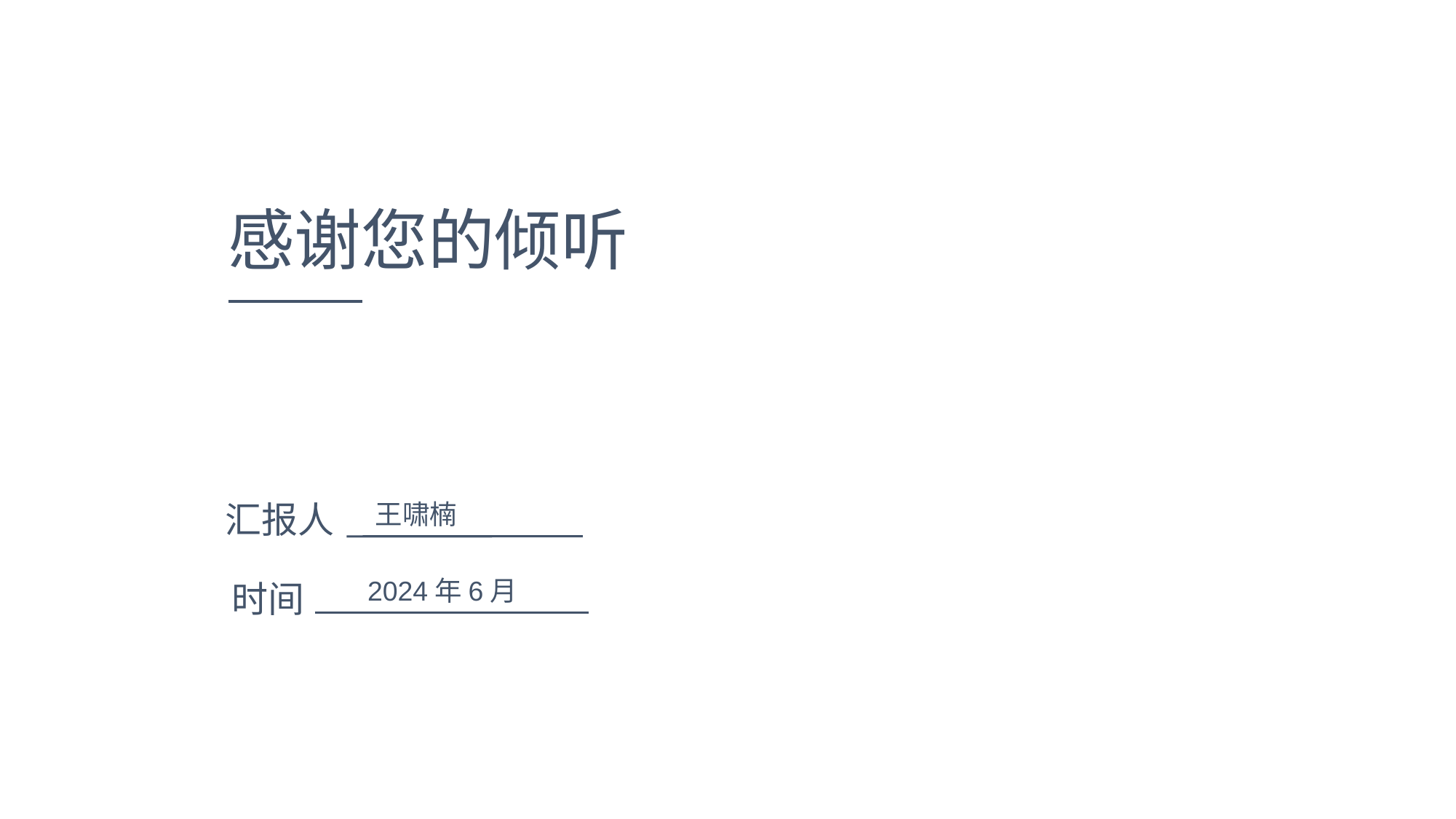

感谢您的倾听
汇报人
王啸楠
PPT下载 http://www.1ppt.com/xiazai/
2024年6月
时间